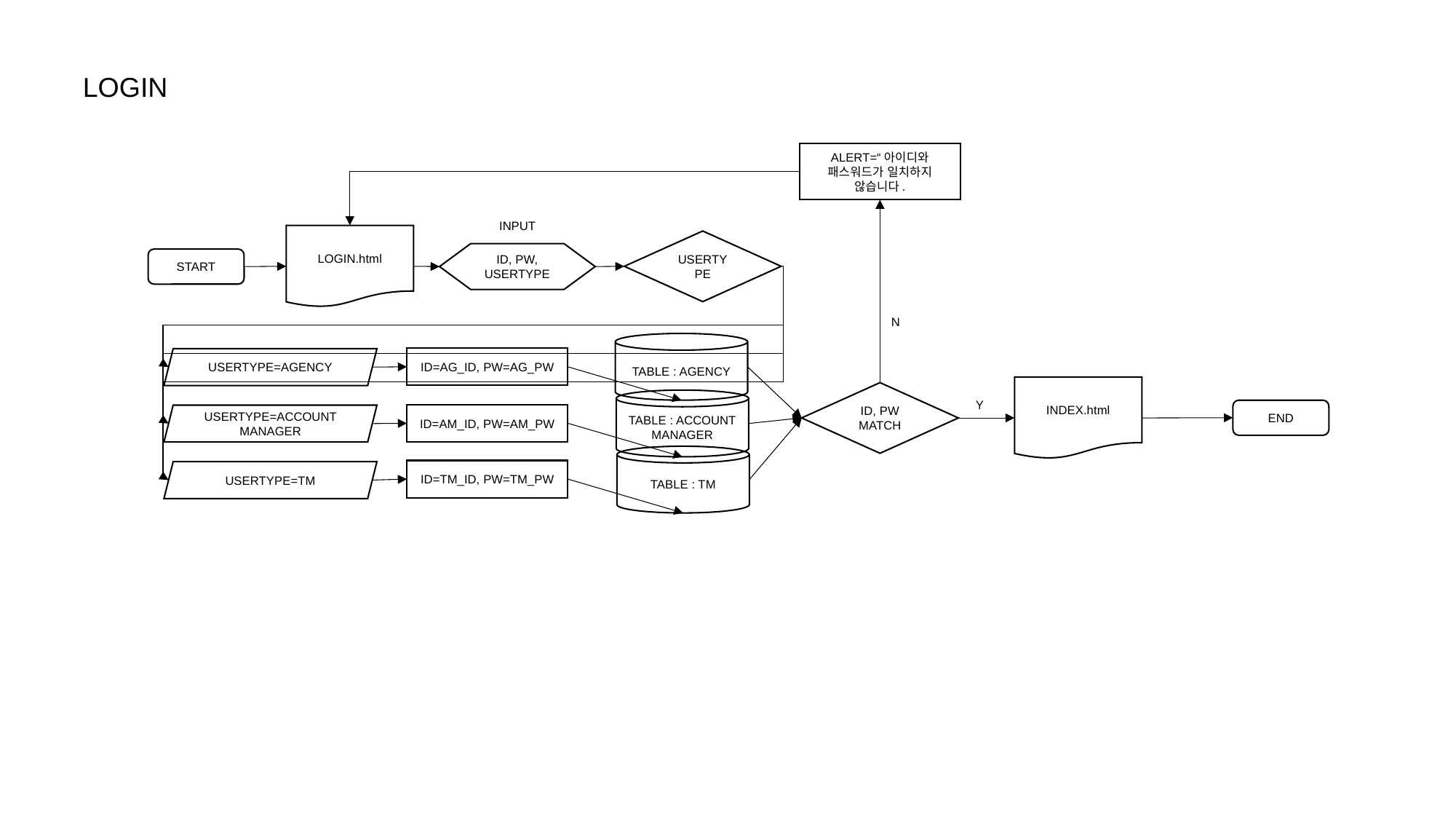

LOGIN
ALERT=“아이디와 패스워드가 일치하지 않습니다.
INPUT
LOGIN.html
USERTYPE
ID, PW, USERTYPE
START
N
TABLE : AGENCY
ID=AG_ID, PW=AG_PW
USERTYPE=AGENCY
INDEX.html
ID, PW
MATCH
TABLE : ACCOUNT
MANAGER
Y
END
ID=AM_ID, PW=AM_PW
USERTYPE=ACCOUNT MANAGER
TABLE : TM

ID=TM_ID, PW=TM_PW
USERTYPE=TM